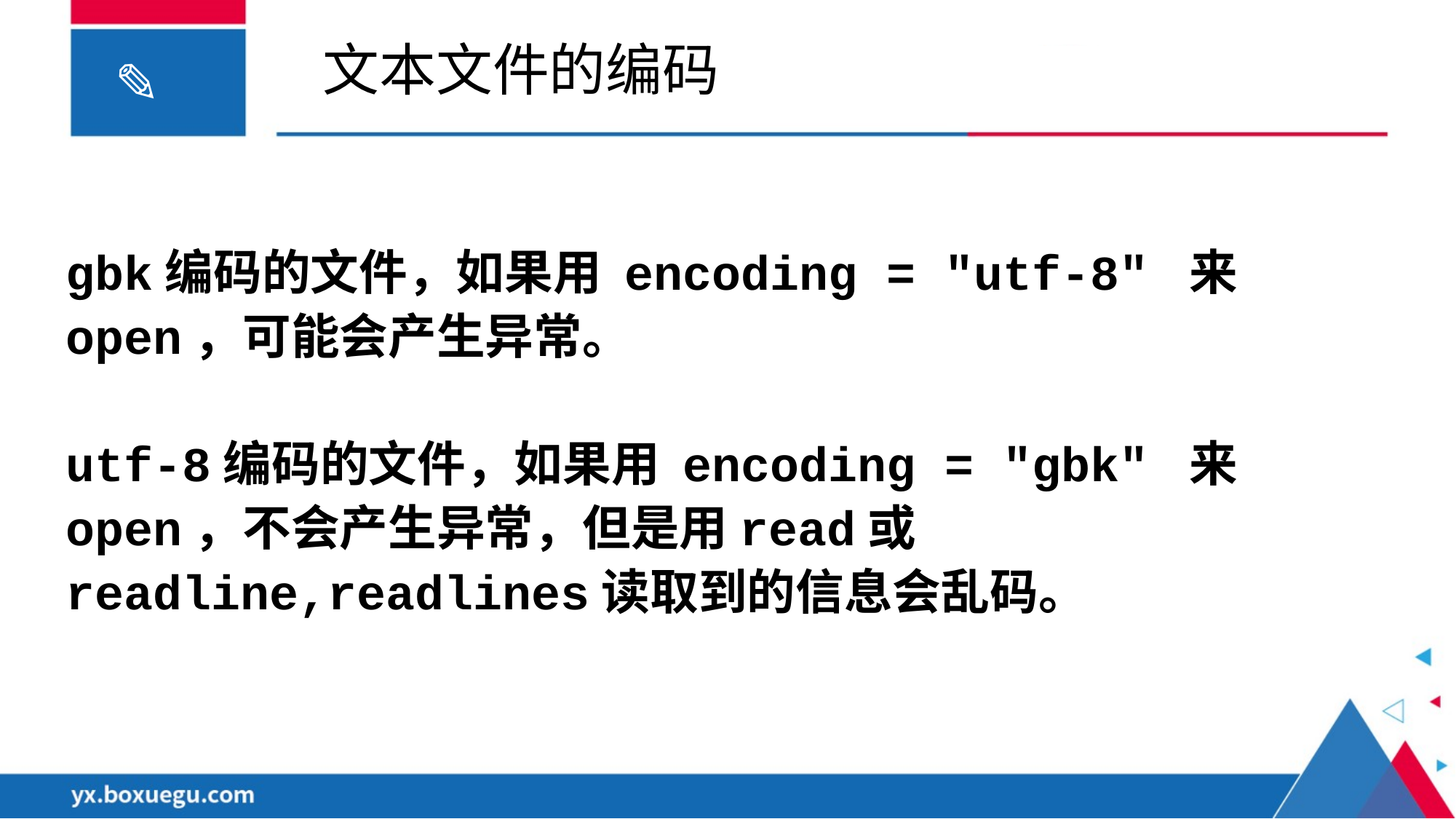

# 文本文件的编码

gbk编码的文件，如果用 encoding = "utf-8" 来open，可能会产生异常。

utf-8编码的文件，如果用 encoding = "gbk" 来open，不会产生异常，但是用read或readline,readlines读取到的信息会乱码。